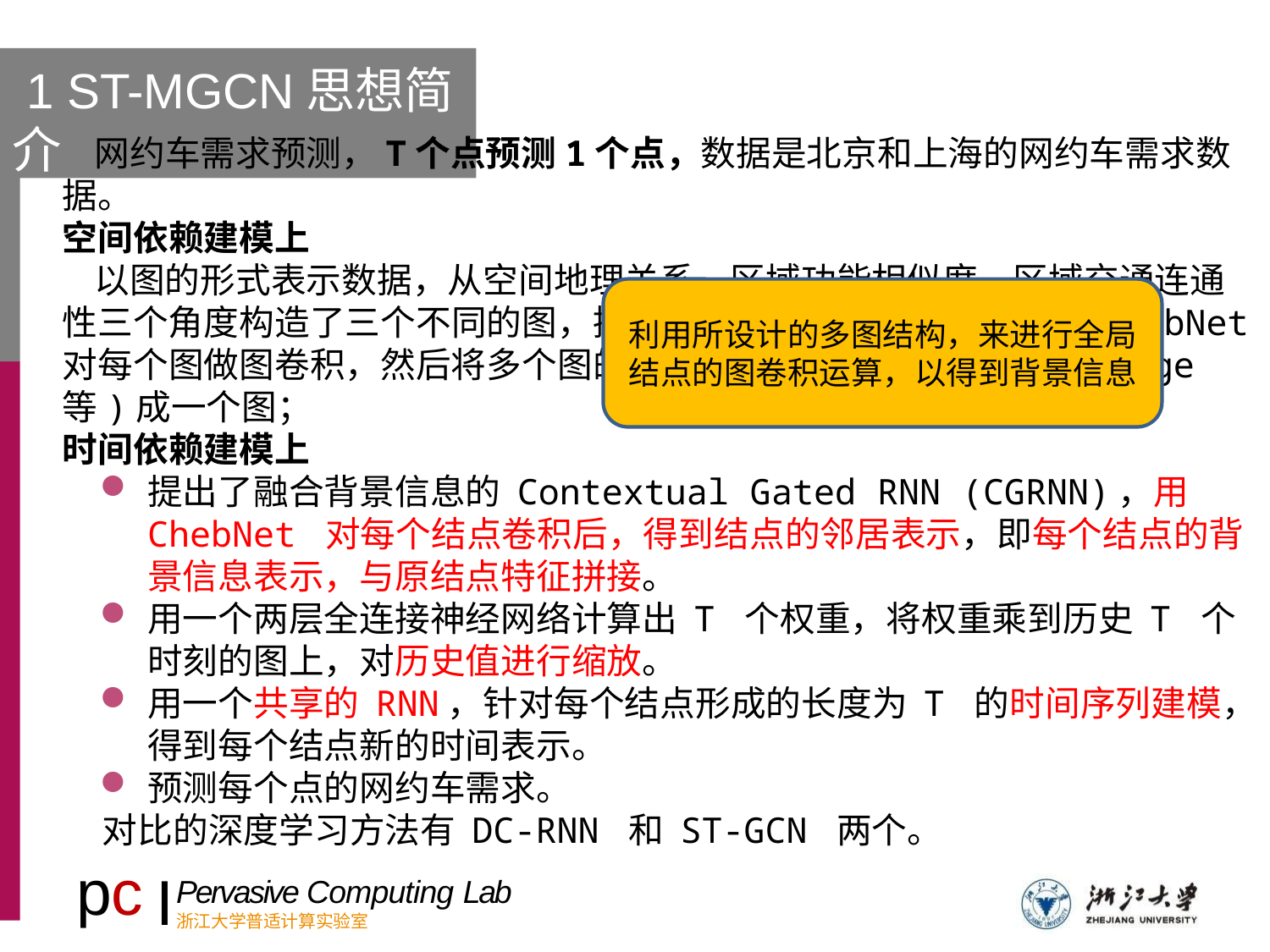

1 ST-MGCN思想简介

   网约车需求预测，T个点预测1个点，数据是北京和上海的网约车需求数据。
空间依赖建模上
   以图的形式表示数据，从空间地理关系、区域功能相似度、区域交通连通性三个角度构造了三个不同的图，提出了多图卷积，分别用 k 阶 ChebNet 对每个图做图卷积，然后将多个图的卷积结果进行聚合(sum, average 等)成一个图；
时间依赖建模上
提出了融合背景信息的 Contextual Gated RNN (CGRNN)，用 ChebNet 对每个结点卷积后，得到结点的邻居表示，即每个结点的背景信息表示，与原结点特征拼接。
用一个两层全连接神经网络计算出 T 个权重，将权重乘到历史 T 个时刻的图上，对历史值进行缩放。
用一个共享的 RNN，针对每个结点形成的长度为 T 的时间序列建模，得到每个结点新的时间表示。
预测每个点的网约车需求。
    对比的深度学习方法有 DC-RNN 和 ST-GCN 两个。

利用所设计的多图结构，来进行全局结点的图卷积运算，以得到背景信息

pc
I
Pervasive Computing Lab
浙江大学普适计算实验室